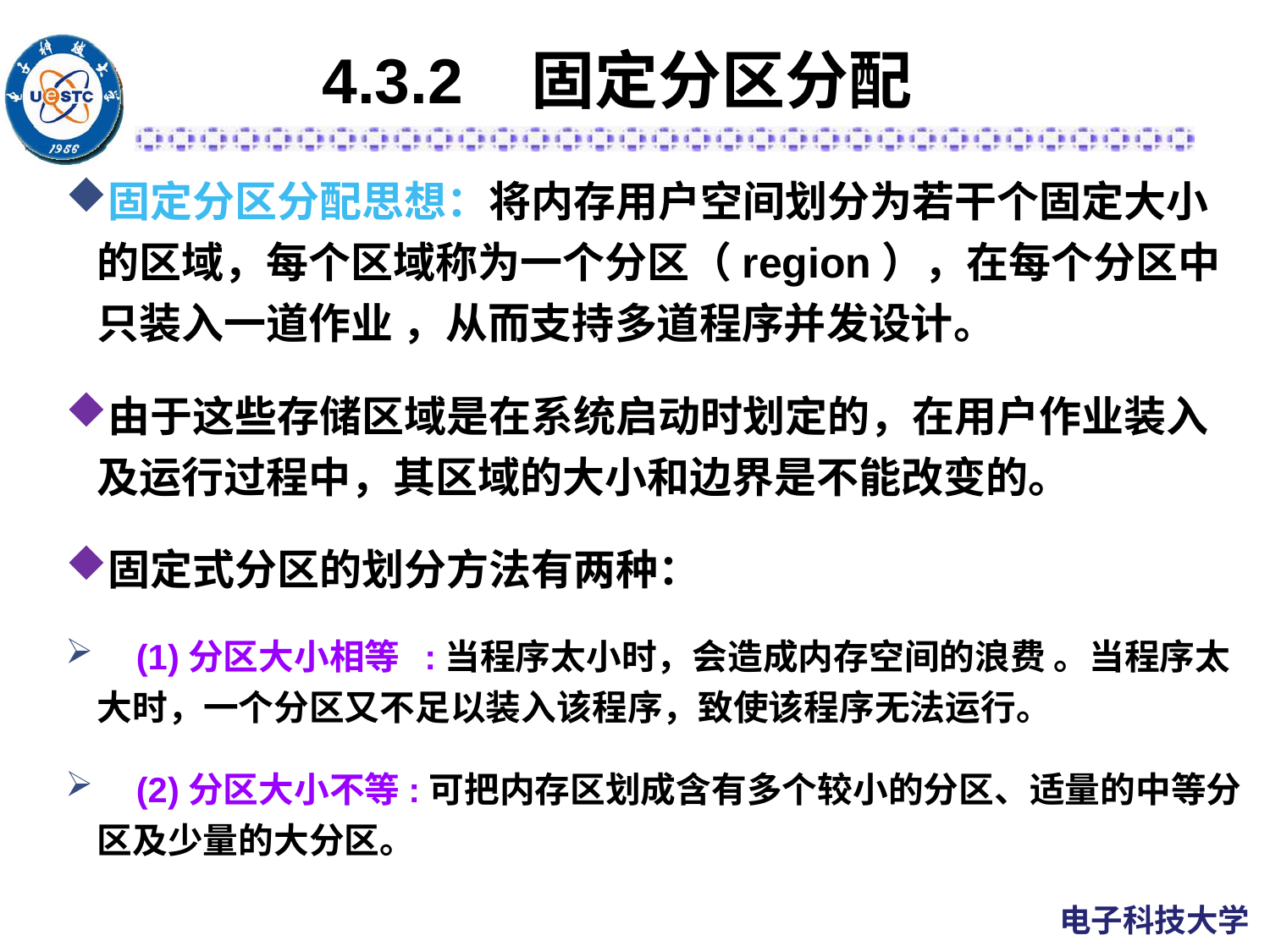

# 4.3.2   固定分区分配
固定分区分配思想：将内存用户空间划分为若干个固定大小的区域，每个区域称为一个分区（region），在每个分区中只装入一道作业 ，从而支持多道程序并发设计。
由于这些存储区域是在系统启动时划定的，在用户作业装入及运行过程中，其区域的大小和边界是不能改变的。
固定式分区的划分方法有两种：
    (1)分区大小相等  :当程序太小时，会造成内存空间的浪费 。当程序太大时，一个分区又不足以装入该程序，致使该程序无法运行。
    (2)分区大小不等:可把内存区划成含有多个较小的分区、适量的中等分区及少量的大分区。